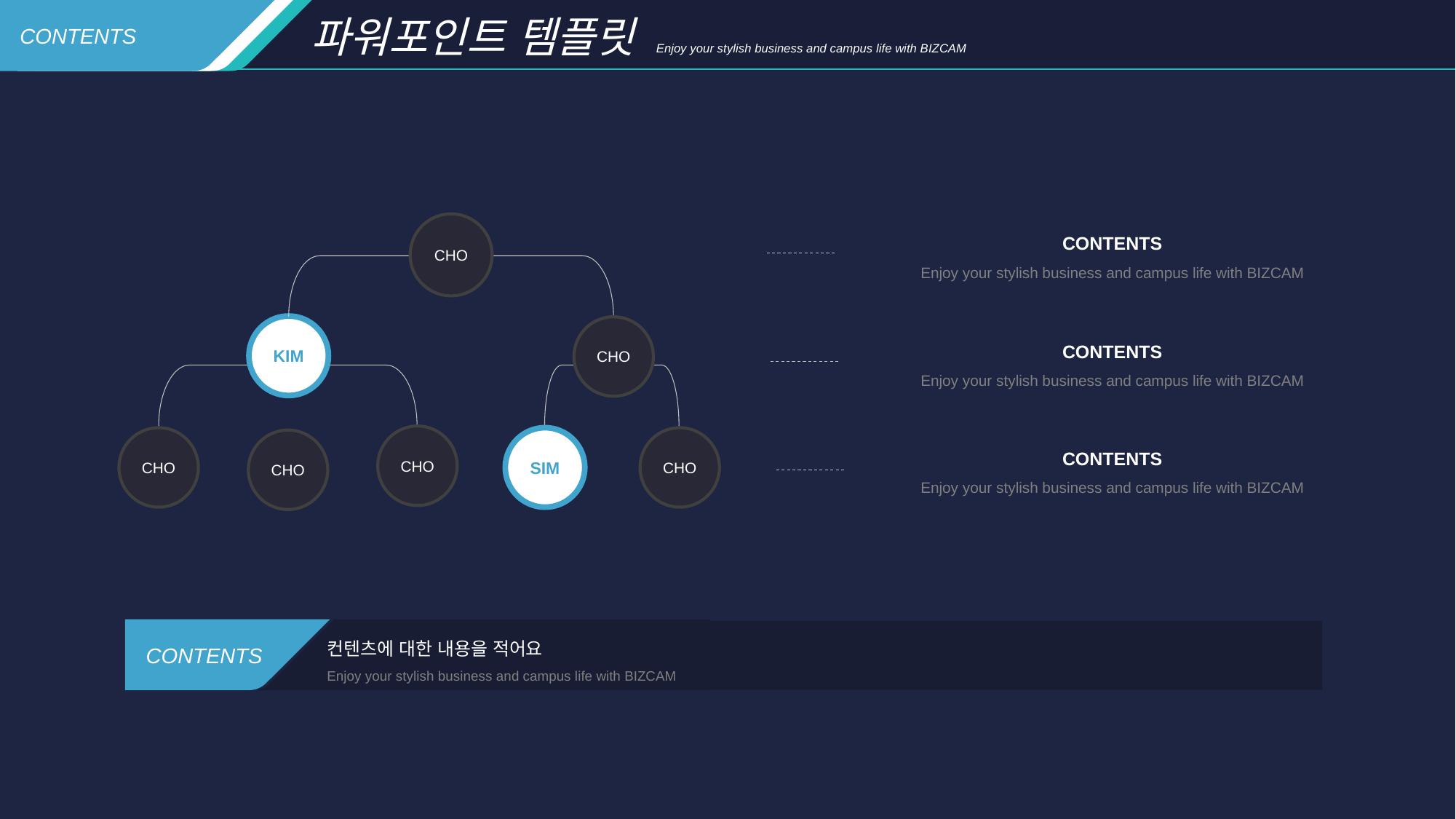

파워포인트 템플릿 Enjoy your stylish business and campus life with BIZCAM

CONTENTS

CHO
CONTENTS
Enjoy your stylish business and campus life with BIZCAM

KIM
CHO
CONTENTS
Enjoy your stylish business and campus life with BIZCAM

CHO
CHO
SIM
CHO
CHO
CONTENTS
Enjoy your stylish business and campus life with BIZCAM
CONTENTS
컨텐츠에 대한 내용을 적어요
Enjoy your stylish business and campus life with BIZCAM